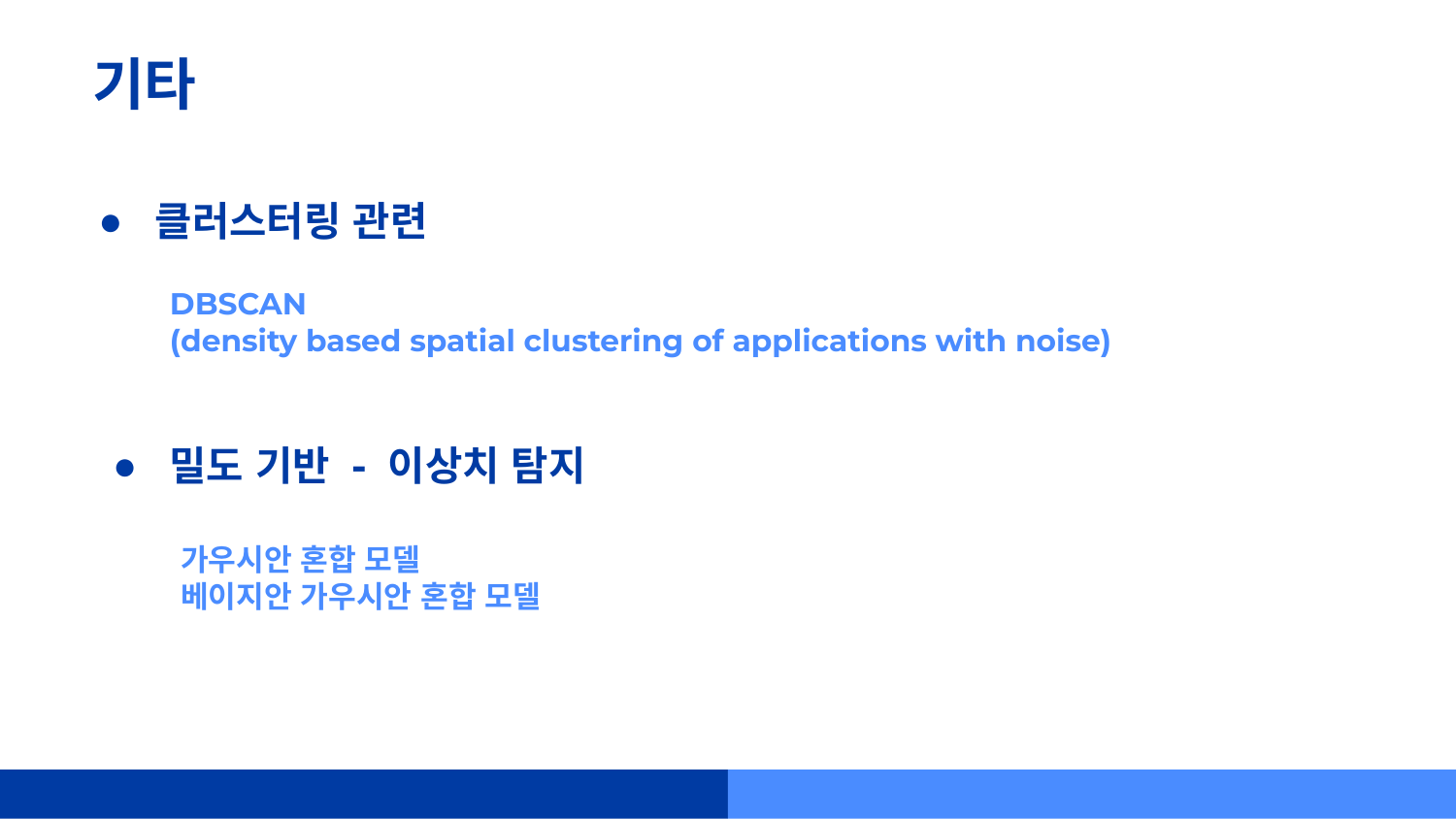

기타
클러스터링 관련
DBSCAN
(density based spatial clustering of applications with noise)
밀도 기반 - 이상치 탐지
가우시안 혼합 모델
베이지안 가우시안 혼합 모델